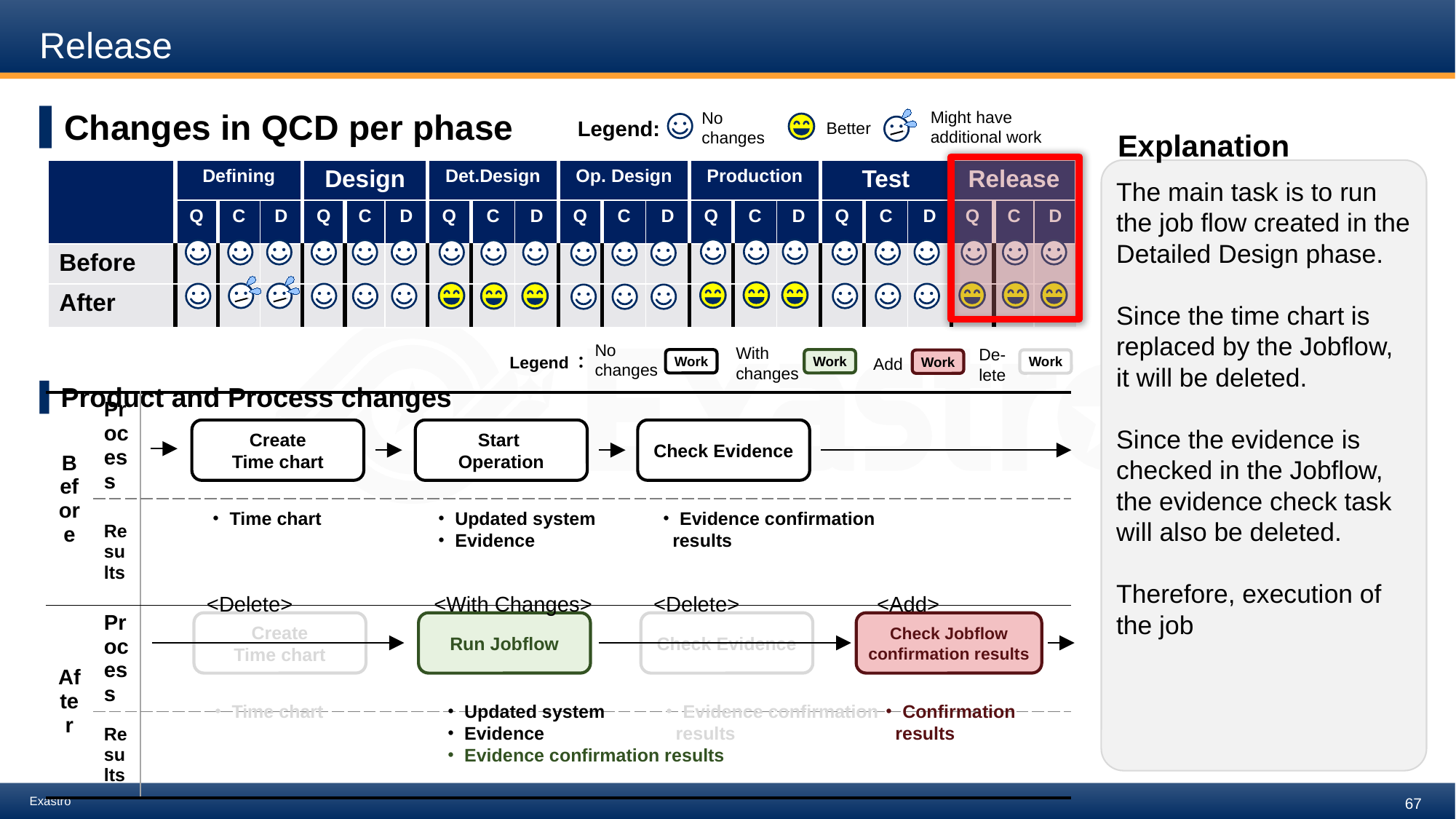

# Release
Changes in QCD per phase

Product and Process changes
Might have
additional work
No
changes

Legend:

Better

Explanation

|  | Defining |  |  | Design |  |  | Det.Design |  |  | Op. Design |  |  | Production |  |  | Test |  |  | Release |  |  |
| --- | --- | --- | --- | --- | --- | --- | --- | --- | --- | --- | --- | --- | --- | --- | --- | --- | --- | --- | --- | --- | --- |
|  | Q | C | D | Q | C | D | Q | C | D | Q | C | D | Q | C | D | Q | C | D | Q | C | D |
| Before |  |  |  |  |  |  |  |  |  |  |  |  |  |  |  |  |  |  |  |  |  |
| After |  |  |  |  |  |  |  |  |  |  |  |  |  |  |  |  |  |  |  |  |  |
The main task is to run the job flow created in the Detailed Design phase.

Since the time chart is replaced by the Jobflow, it will be deleted.

Since the evidence is checked in the Jobflow, the evidence check task will also be deleted.

Therefore, execution of the job

No
changes
Work
With
changes
Work
De-
lete
Work
Legend：
Add
Work

Create
Time chart
・Time chart

Start
Operation
・Updated system
・Evidence

Check Evidence
・Evidence confirmation
   results
| Before | Process |  |
| --- | --- | --- |
|  | Results |  |
| After | Process |  |
|  | Results |  |
<Delete>
Create
Time chart
・Time chart
<With Changes>
Run Jobflow
・Updated system
・Evidence
・Evidence confirmation results
<Delete>
Check Evidence
・Evidence confirmation
   results
<Add>
Check Jobflow
confirmation results
・Confirmation
   results